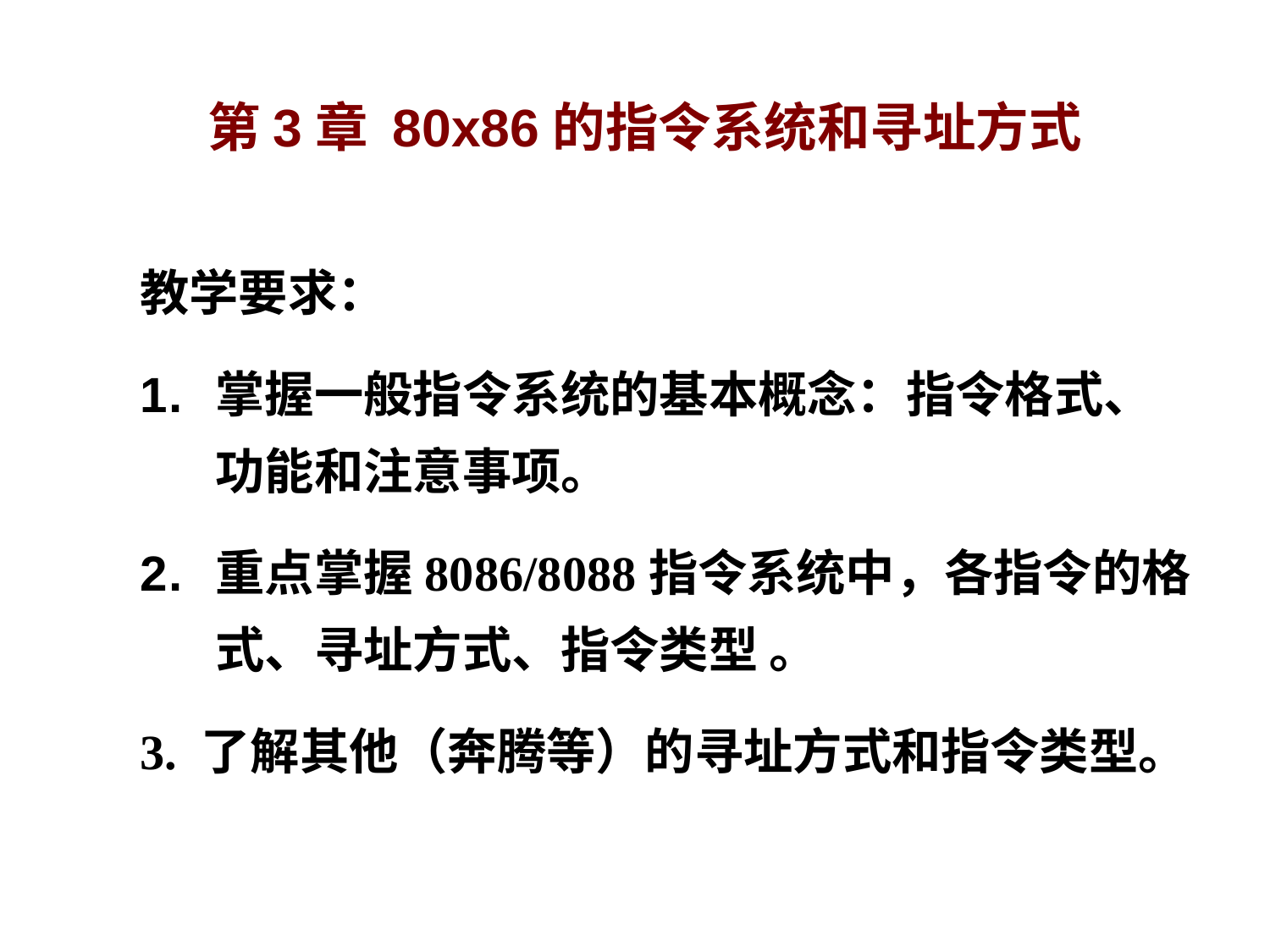

# 第3章 80x86的指令系统和寻址方式
教学要求：
掌握一般指令系统的基本概念：指令格式、功能和注意事项。
重点掌握8086/8088指令系统中，各指令的格式、寻址方式、指令类型 。
3. 了解其他（奔腾等）的寻址方式和指令类型。